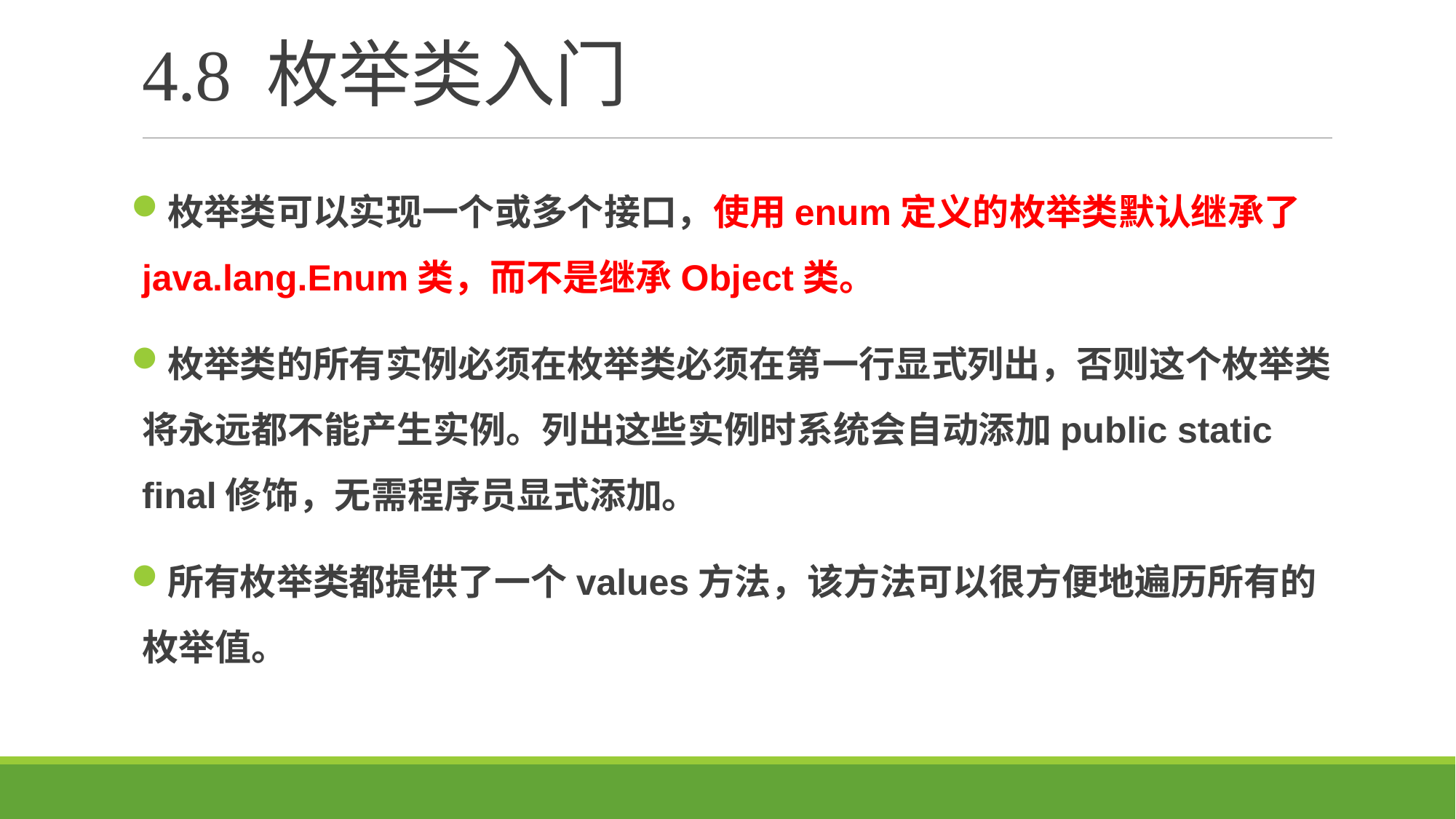

# 4.8 枚举类入门
枚举类可以实现一个或多个接口，使用enum定义的枚举类默认继承了java.lang.Enum类，而不是继承Object类。
枚举类的所有实例必须在枚举类必须在第一行显式列出，否则这个枚举类将永远都不能产生实例。列出这些实例时系统会自动添加public static final修饰，无需程序员显式添加。
所有枚举类都提供了一个values方法，该方法可以很方便地遍历所有的枚举值。